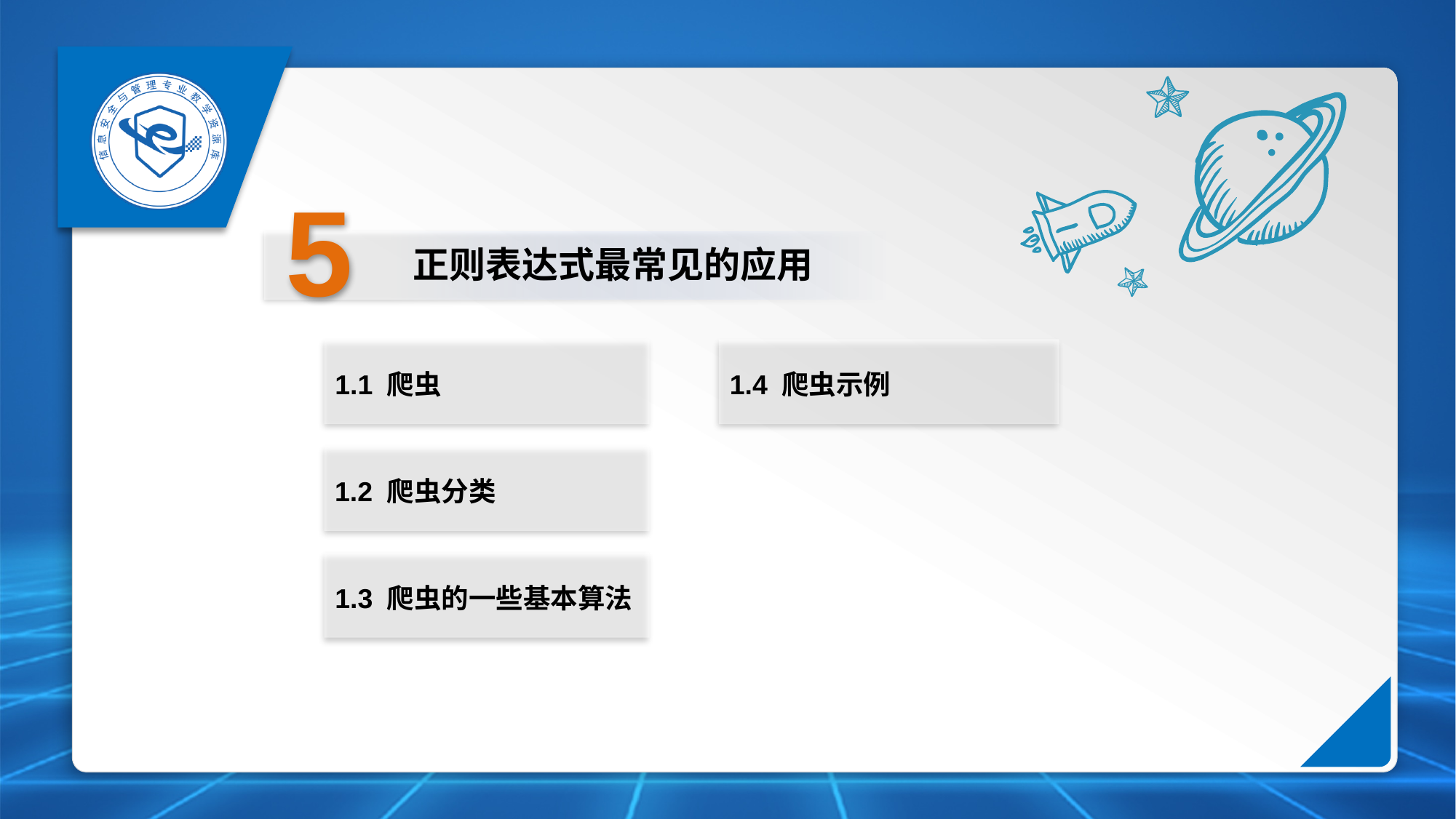

5

正则表达式最常见的应用

1.1 爬虫
1.4 爬虫示例

1.2 爬虫分类

1.3 爬虫的一些基本算法